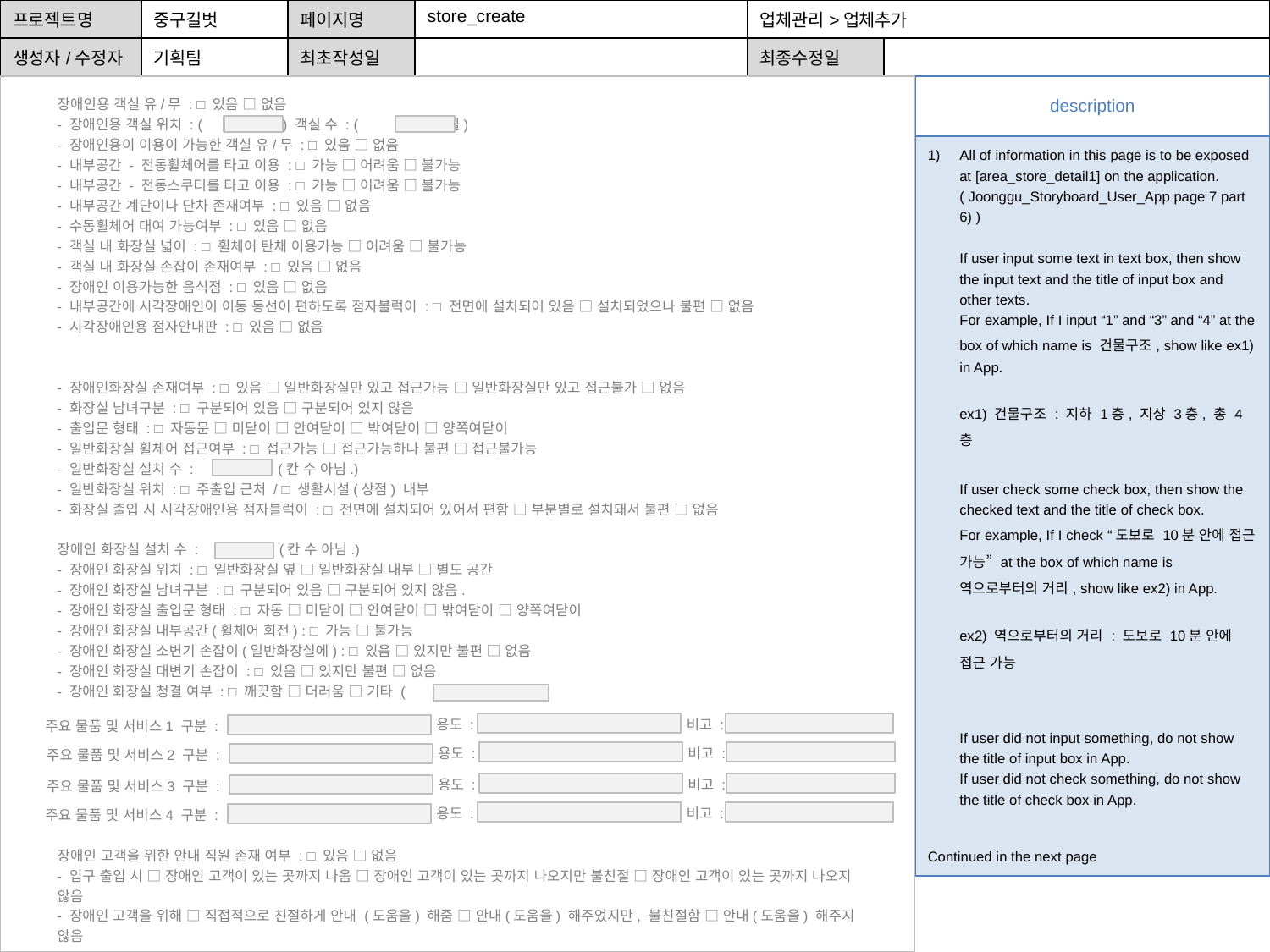

| 프로젝트명 | 중구길벗 | 페이지명 | store\_create | 업체관리>업체추가 |  |
| --- | --- | --- | --- | --- | --- |
| 생성자/수정자 | 기획팀 | 최초작성일 |  | 최종수정일 |  |
| description |
| --- |
| All of information in this page is to be exposed at [area\_store\_detail1] on the application. ( Joonggu\_Storyboard\_User\_App page 7 part 6) ) If user input some text in text box, then show the input text and the title of input box and other texts. For example, If I input “1” and “3” and “4” at the box of which name is 건물구조, show like ex1) in App. ex1) 건물구조 : 지하 1층, 지상 3층, 총 4층 If user check some check box, then show the checked text and the title of check box. For example, If I check “도보로 10분 안에 접근 가능” at the box of which name is 역으로부터의 거리, show like ex2) in App. ex2) 역으로부터의 거리 : 도보로 10분 안에 접근 가능 If user did not input something, do not show the title of input box in App. If user did not check something, do not show the title of check box in App. Continued in the next page |

장애인용 객실 유/무 : □ 있음 □ 없음
- 장애인용 객실 위치 : (               층) 객실 수 : (                  객실)
- 장애인용이 이용이 가능한 객실 유/무 : □ 있음 □ 없음
- 내부공간 - 전동휠체어를 타고 이용 : □ 가능 □ 어려움 □ 불가능
- 내부공간 - 전동스쿠터를 타고 이용 : □ 가능 □ 어려움 □ 불가능
- 내부공간 계단이나 단차 존재여부 : □ 있음 □ 없음
- 수동휠체어 대여 가능여부 : □ 있음 □ 없음
- 객실 내 화장실 넓이 : □ 휠체어 탄채 이용가능 □ 어려움 □ 불가능
- 객실 내 화장실 손잡이 존재여부 : □ 있음 □ 없음
- 장애인 이용가능한 음식점 : □ 있음 □ 없음
- 내부공간에 시각장애인이 이동 동선이 편하도록 점자블럭이 : □ 전면에 설치되어 있음 □ 설치되었으나 불편 □ 없음
- 시각장애인용 점자안내판 : □ 있음 □ 없음

- 장애인화장실 존재여부 : □ 있음 □ 일반화장실만 있고 접근가능 □ 일반화장실만 있고 접근불가 □ 없음
- 화장실 남녀구분 : □ 구분되어 있음 □ 구분되어 있지 않음
- 출입문 형태 : □ 자동문 □ 미닫이 □ 안여닫이 □ 밖여닫이 □ 양쪽여닫이
- 일반화장실 휠체어 접근여부 : □ 접근가능 □ 접근가능하나 불편 □ 접근불가능
- 일반화장실 설치 수 :               곳 (칸 수 아님.)
- 일반화장실 위치 : □ 주출입 근처 / □ 생활시설(상점) 내부
- 화장실 출입 시 시각장애인용 점자블럭이 : □ 전면에 설치되어 있어서 편함 □ 부분별로 설치돼서 불편 □ 없음

장애인 화장실 설치 수 :              곳 (칸 수 아님.)
- 장애인 화장실 위치 : □ 일반화장실 옆 □ 일반화장실 내부 □ 별도 공간
- 장애인 화장실 남녀구분 : □ 구분되어 있음 □ 구분되어 있지 않음.
- 장애인 화장실 출입문 형태 : □ 자동 □ 미닫이 □ 안여닫이 □ 밖여닫이 □ 양쪽여닫이
- 장애인 화장실 내부공간(휠체어 회전) : □ 가능 □ 불가능
- 장애인 화장실 소변기 손잡이(일반화장실에) : □ 있음 □ 있지만 불편 □ 없음
- 장애인 화장실 대변기 손잡이 : □ 있음 □ 있지만 불편 □ 없음
- 장애인 화장실 청결 여부 : □ 깨끗함 □ 더러움 □ 기타 (                         )

용도 :
비고 :
주요 물품 및 서비스1 구분 :

용도 :
비고 :
주요 물품 및 서비스2 구분 :

용도 :
비고 :
주요 물품 및 서비스3 구분 :

용도 :
비고 :
주요 물품 및 서비스4 구분 :

장애인 고객을 위한 안내 직원 존재 여부 : □ 있음 □ 없음
- 입구 출입 시 □ 장애인 고객이 있는 곳까지 나옴 □ 장애인 고객이 있는 곳까지 나오지만 불친절 □ 장애인 고객이 있는 곳까지 나오지 않음
- 장애인 고객을 위해 □ 직접적으로 친절하게 안내 (도움을) 해줌 □ 안내(도움을) 해주었지만, 불친절함 □ 안내(도움을) 해주지 않음